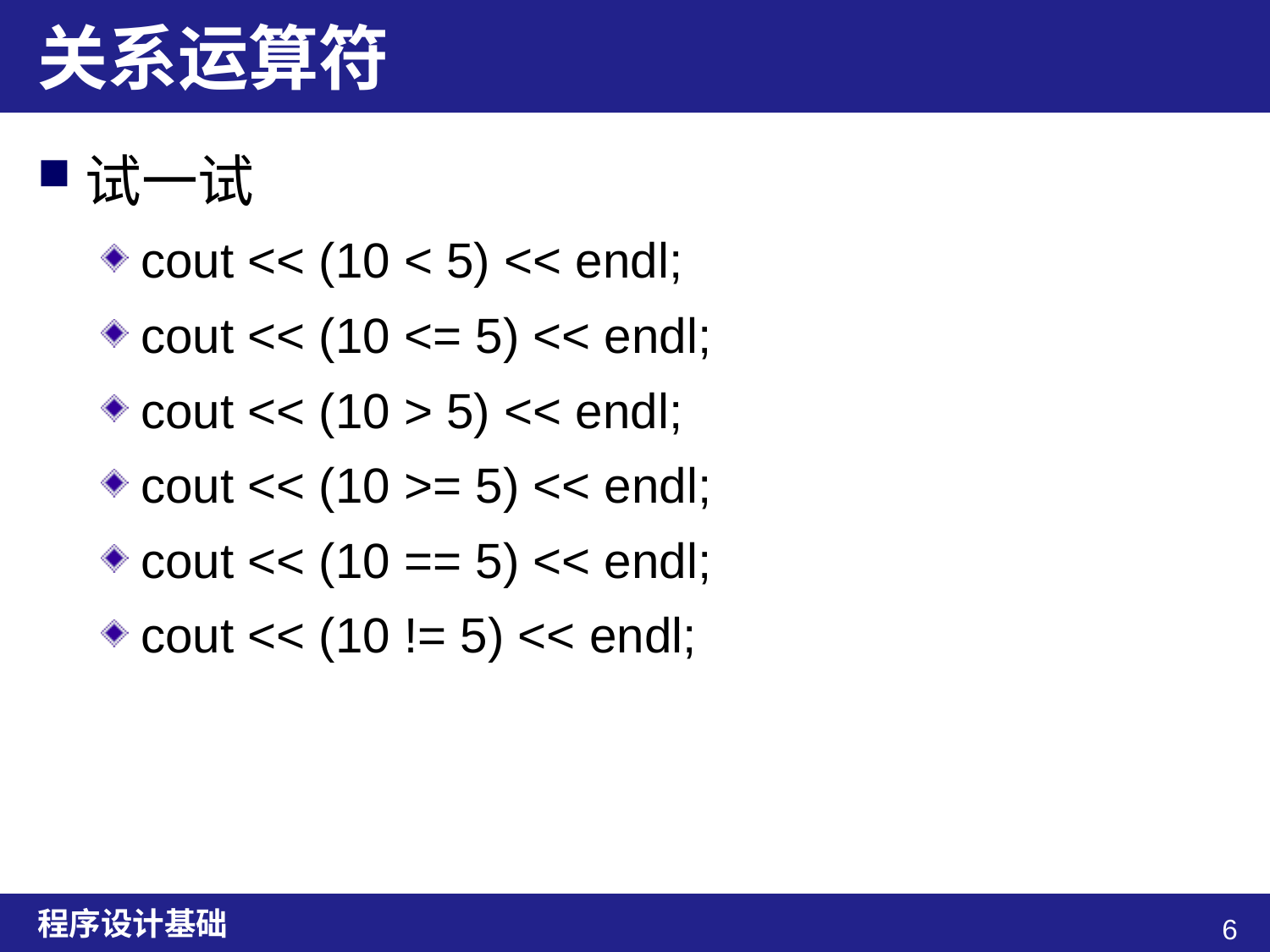

# 关系运算符
试一试
cout << (10 < 5) << endl;
cout << (10 <= 5) << endl;
cout << (10 > 5) << endl;
cout << (10 >= 5) << endl;
cout << (10 == 5) << endl;
cout << (10 != 5) << endl;